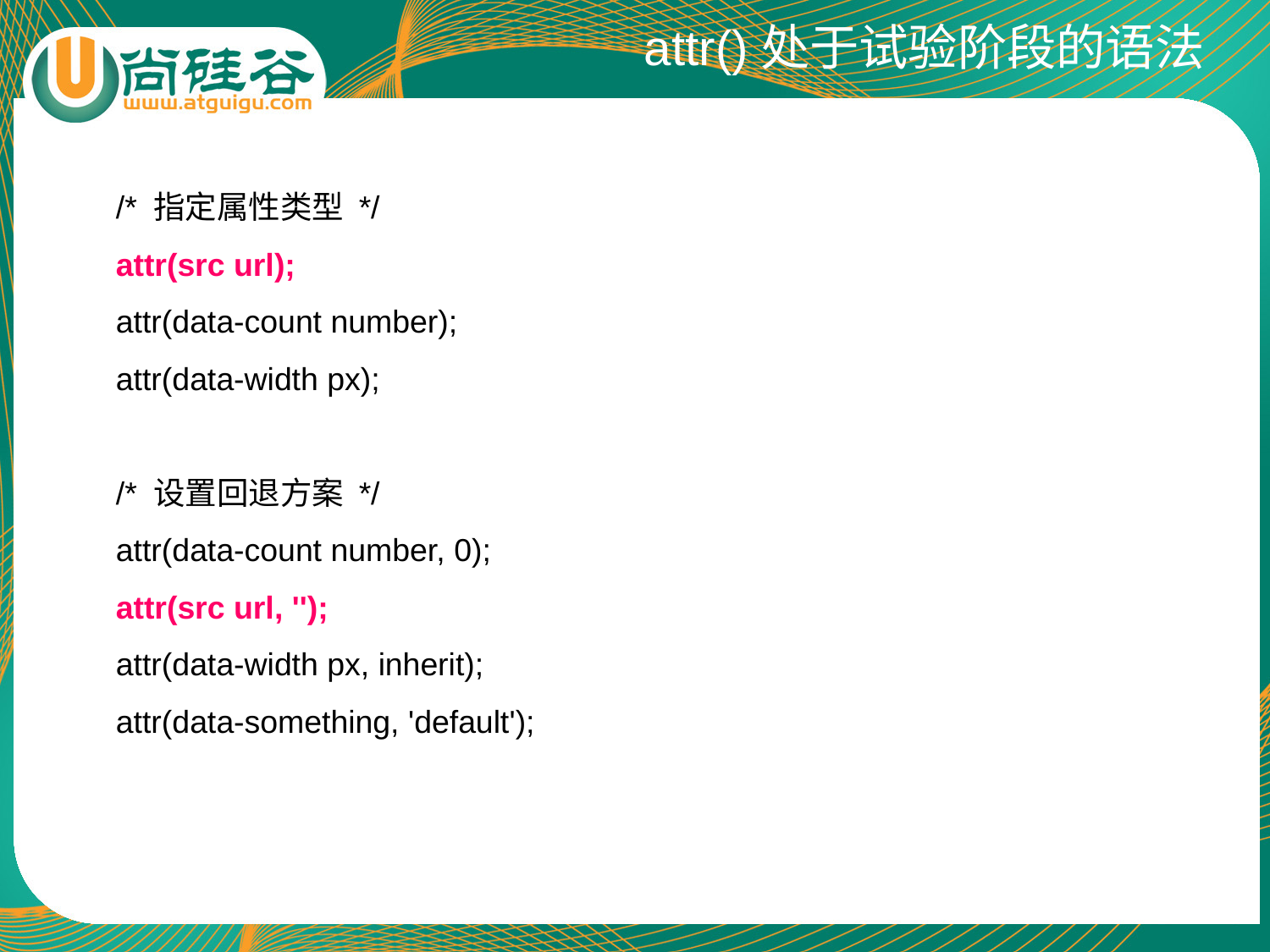

# attr()处于试验阶段的语法
/* 指定属性类型 */
attr(src url);
attr(data-count number);
attr(data-width px);

/* 设置回退方案 */
attr(data-count number, 0);
attr(src url, '');
attr(data-width px, inherit);
attr(data-something, 'default');